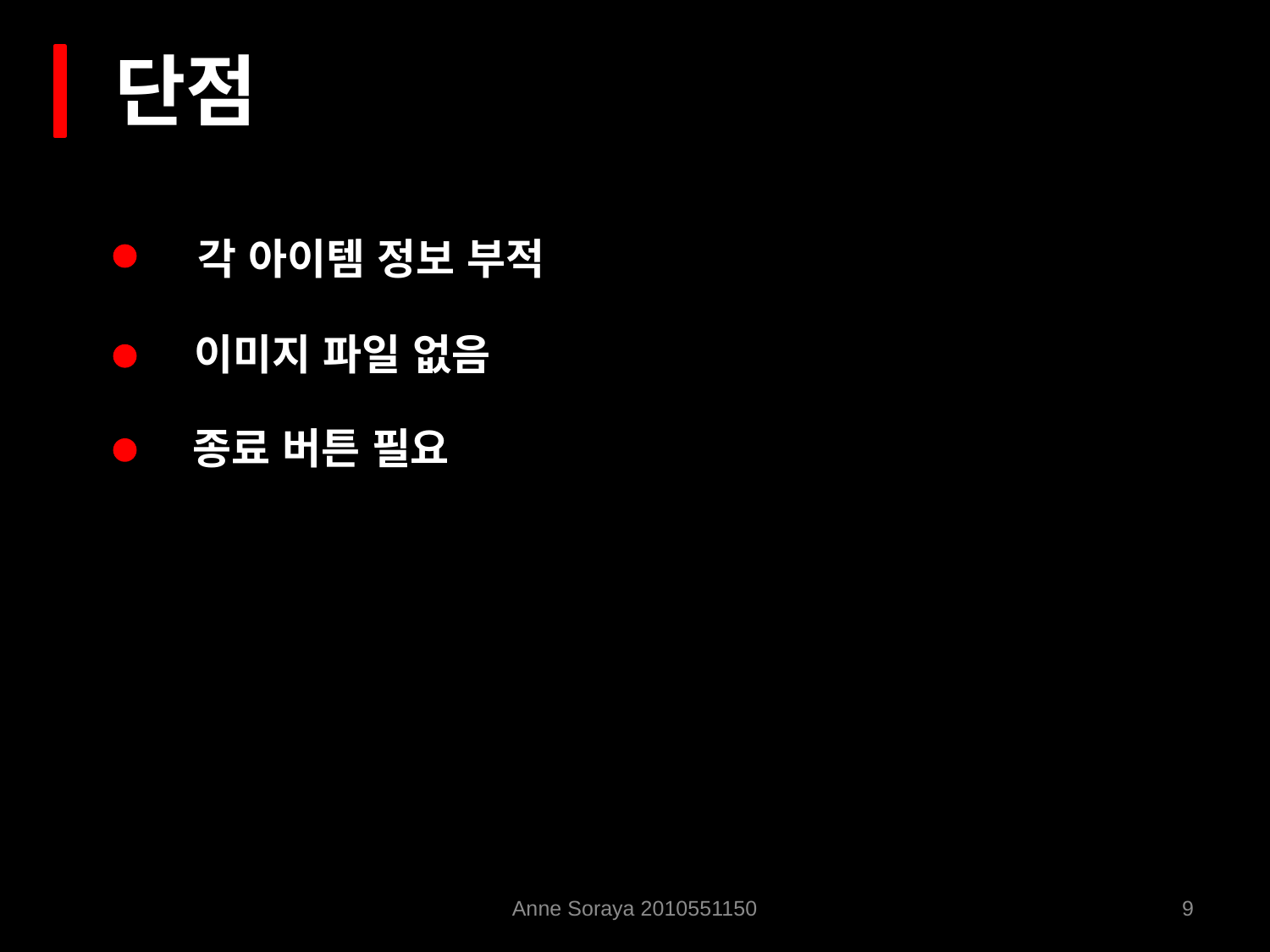

단점

각 아이템 정보 부적

이미지 파일 없음

종료 버튼 필요

Anne Soraya 2010551150
9